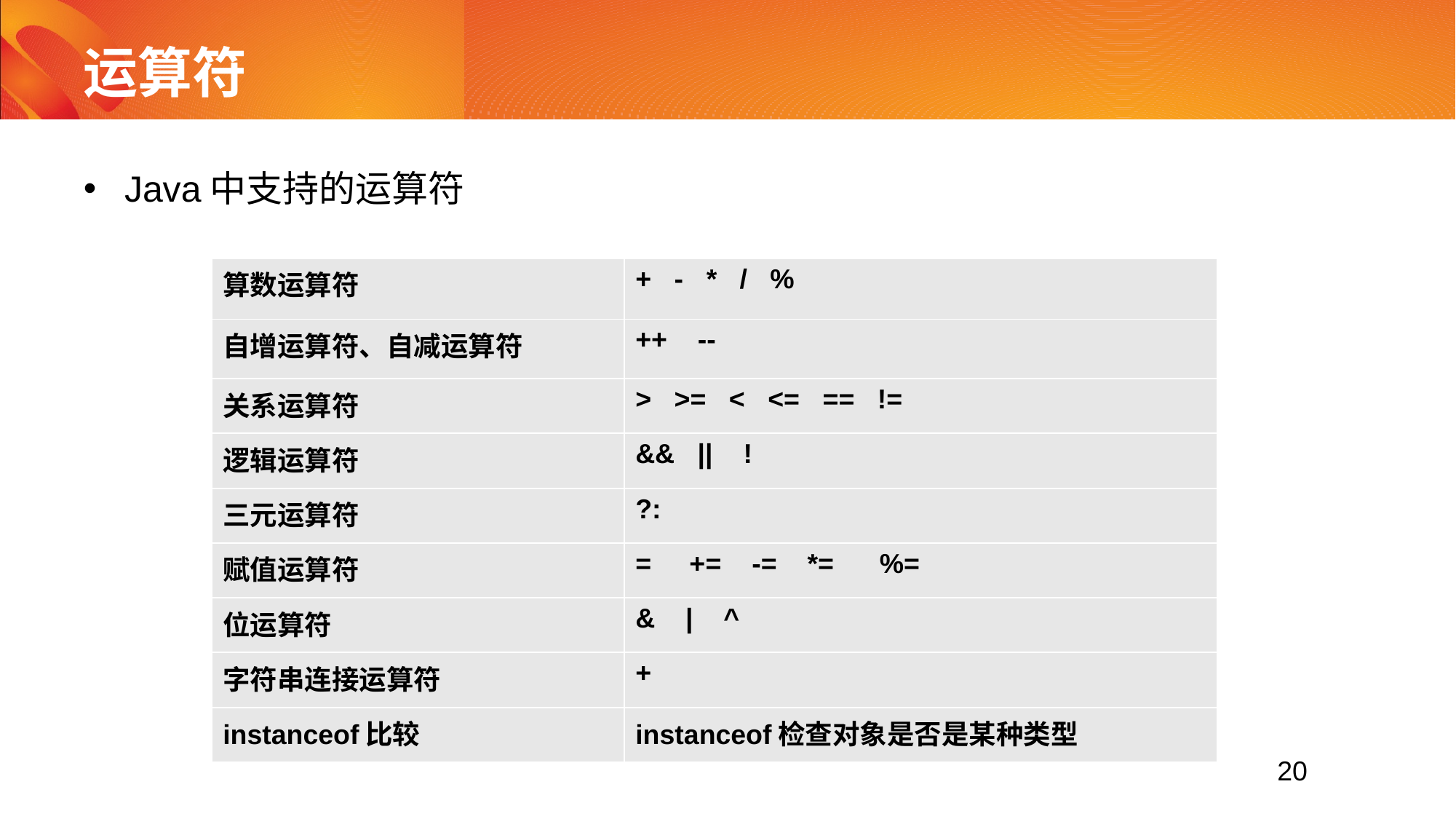

# 运算符
Java中支持的运算符

| 算数运算符 | + - \* / % |
| --- | --- |
| 自增运算符、自减运算符 | ++ -- |
| 关系运算符 | > >= < <= == != |
| 逻辑运算符 | && || ! |
| 三元运算符 | ?: |
| 赋值运算符 | = += -= \*= %= |
| 位运算符 | & | ^ |
| 字符串连接运算符 | + |
| instanceof比较 | instanceof检查对象是否是某种类型 |